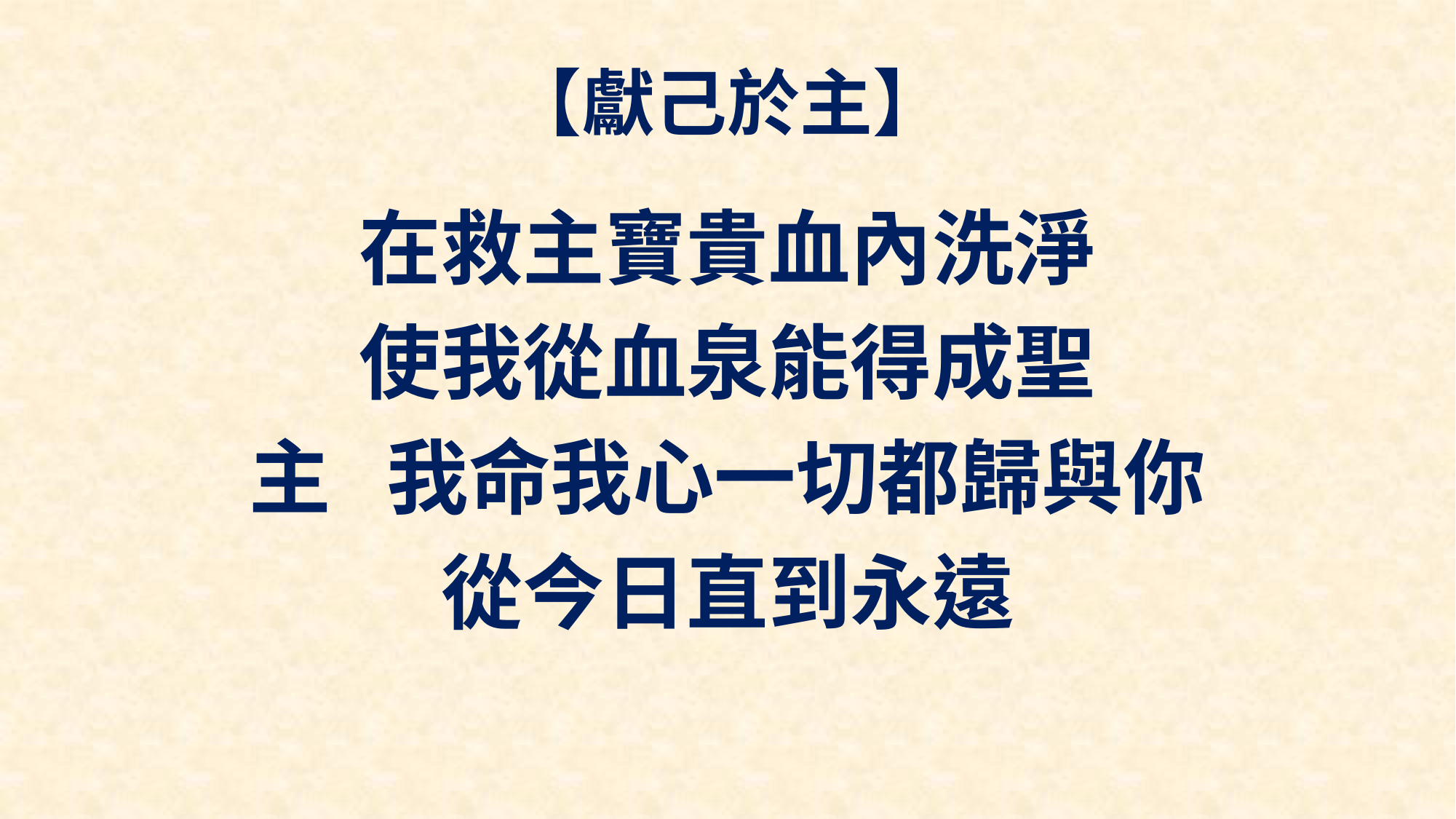

# 【獻己於主】
在救主寶貴血內洗淨
使我從血泉能得成聖
主   我命我心一切都歸與你
從今日直到永遠